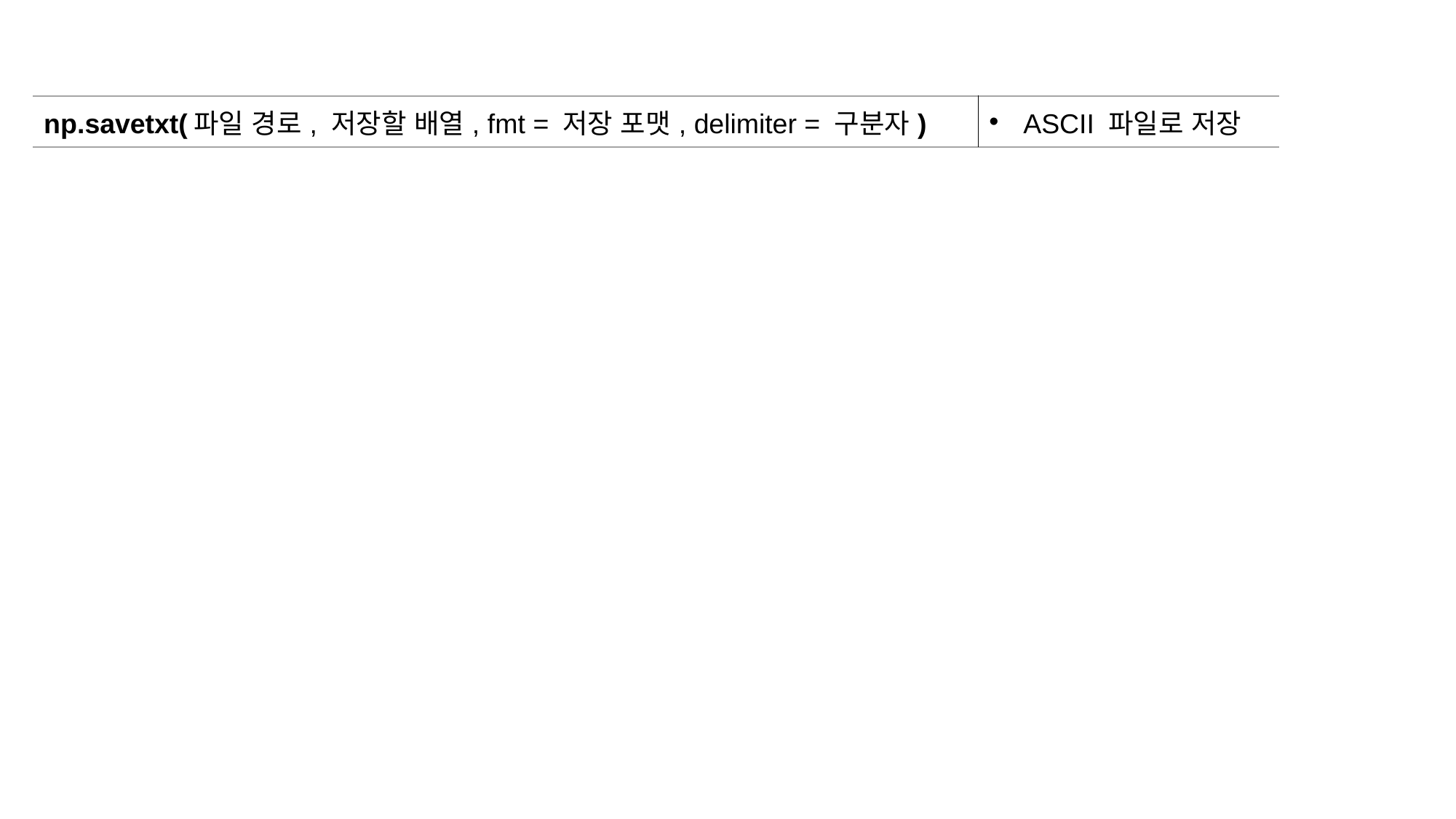

| np.savetxt(파일 경로, 저장할 배열, fmt = 저장 포맷, delimiter = 구분자) | ASCII 파일로 저장 |
| --- | --- |